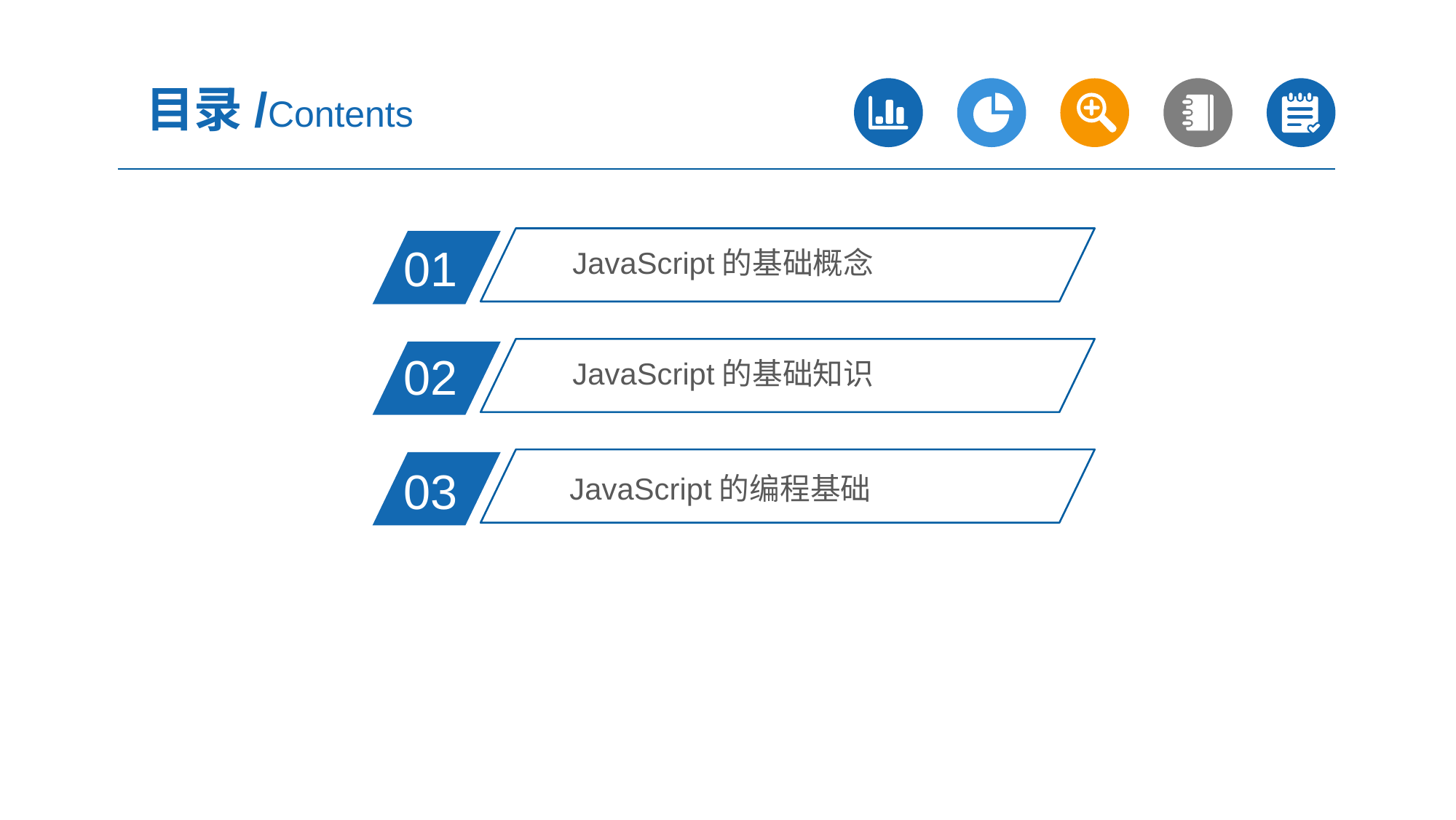

目录/Contents

JavaScript的基础概念

01

JavaScript的基础知识
02

03
JavaScript的编程基础